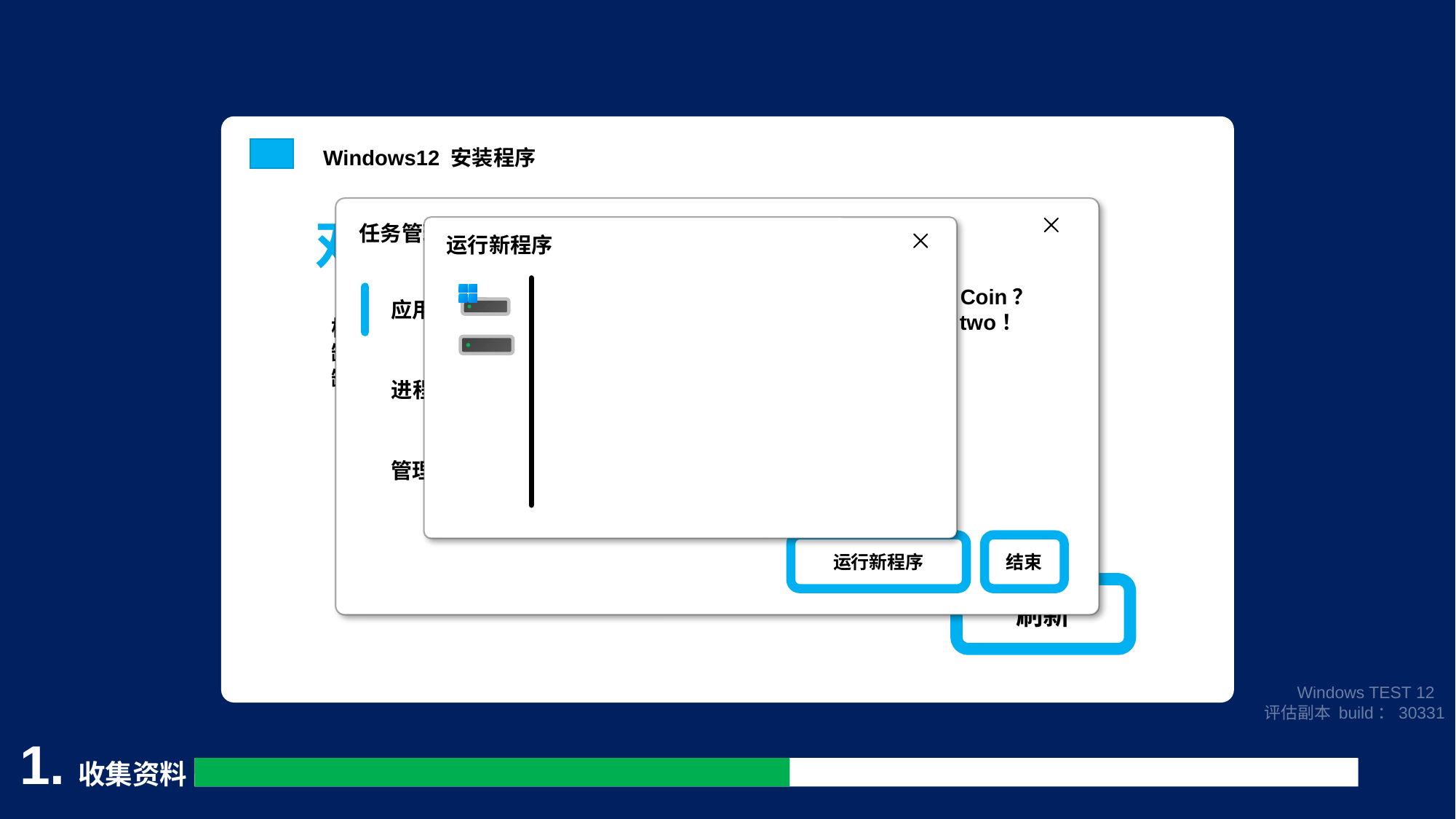

Windows12 安装程序

对不起!

任务管理器

运行新程序

设备名：Have a Coin？
Give me，Just two！
存在114514年

应用
检测到您的电脑没有必须的组件，Windows安装现已停止运行
缺少的组件：TPM2.0
缺少的原因，未启用或不支持

进程
Windows安装程序

管理
运行新程序
结束
刷新
       Windows TEST 12
评估副本 build：30331
1.收集资料